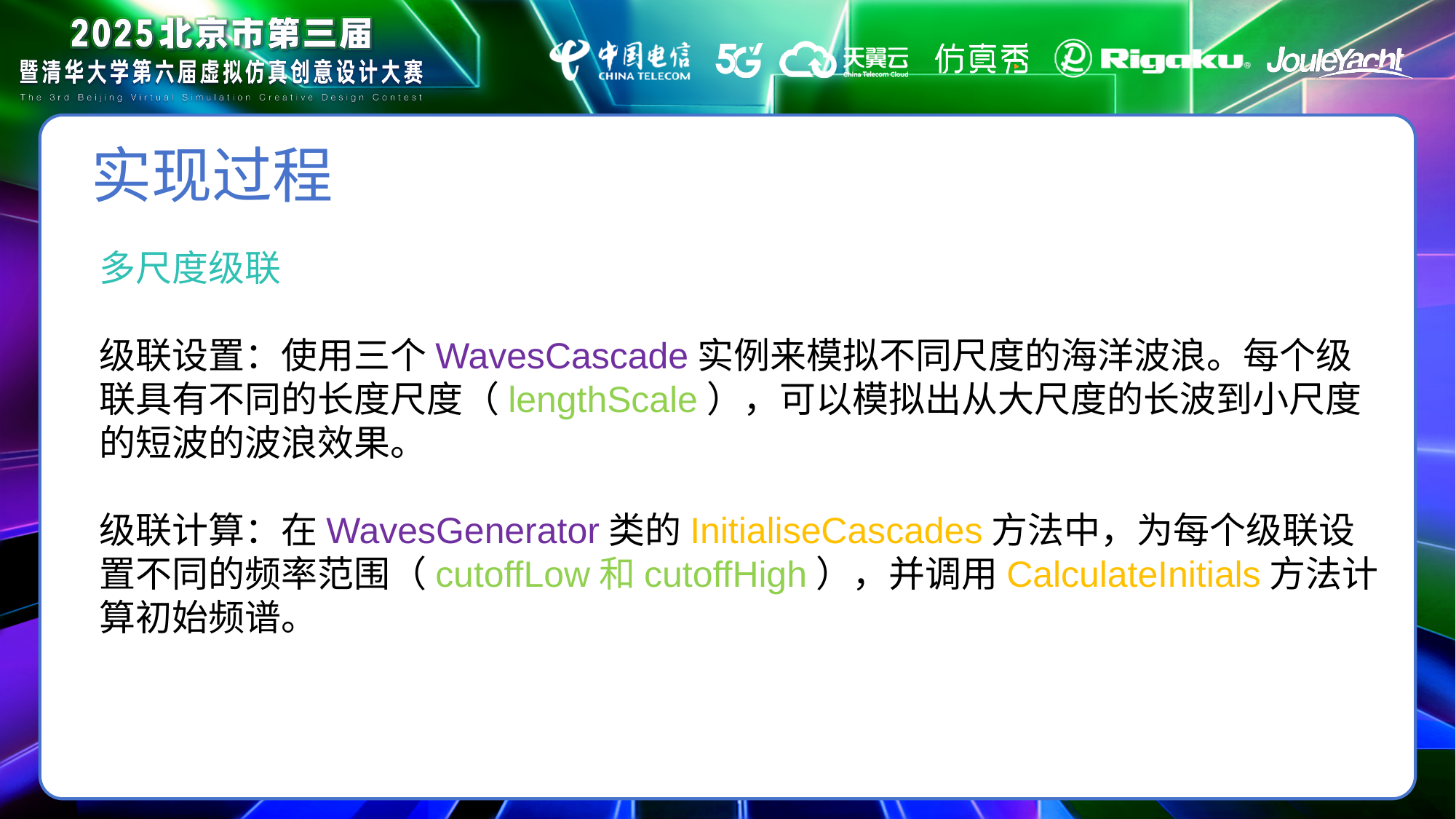

实现过程
多尺度级联

级联设置：使用三个WavesCascade实例来模拟不同尺度的海洋波浪。每个级联具有不同的长度尺度（lengthScale），可以模拟出从大尺度的长波到小尺度的短波的波浪效果。

级联计算：在WavesGenerator类的InitialiseCascades方法中，为每个级联设置不同的频率范围（cutoffLow和cutoffHigh），并调用CalculateInitials方法计算初始频谱。